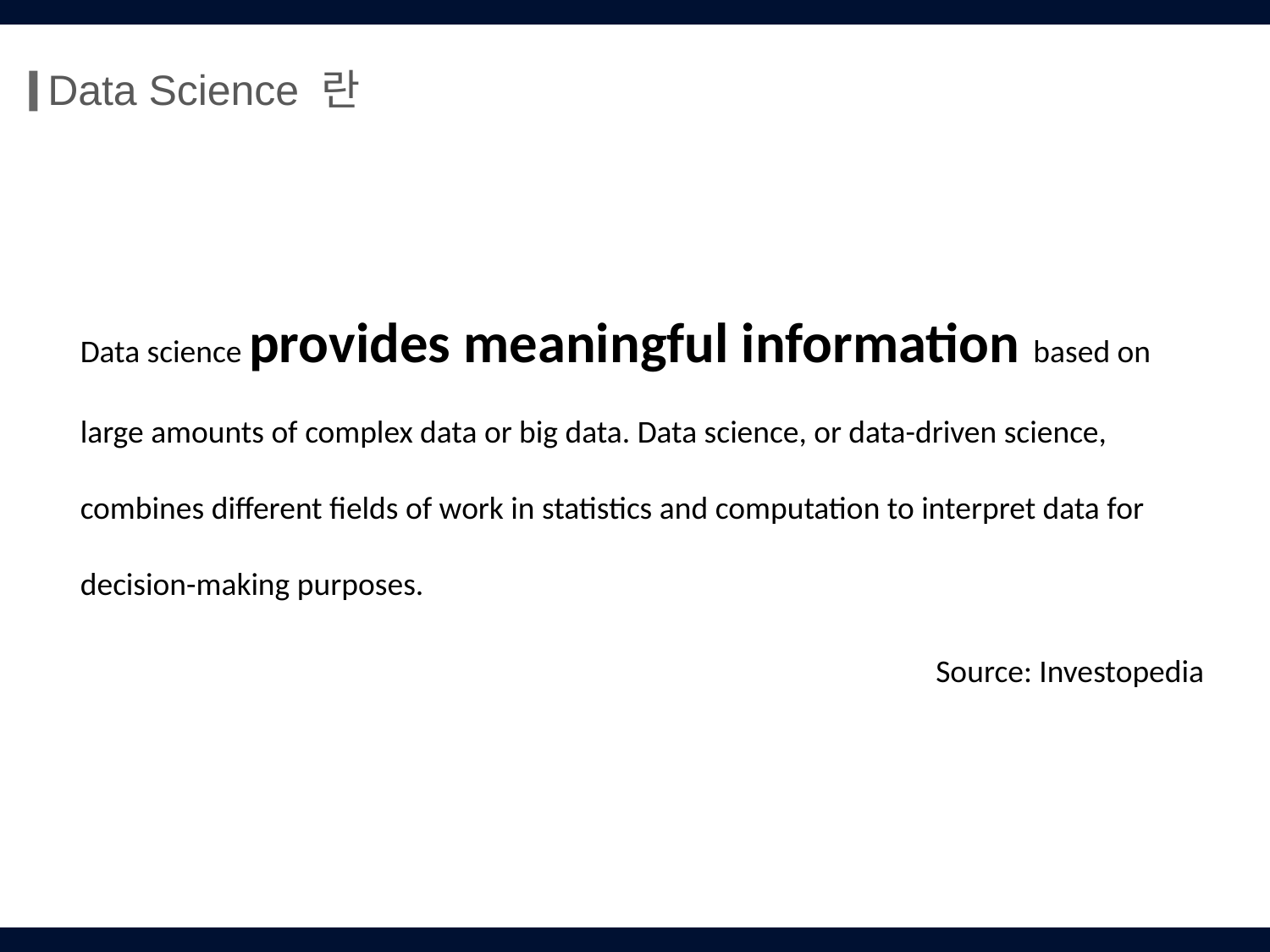

Data Science 란
Data science provides meaningful information based on large amounts of complex data or big data. Data science, or data-driven science, combines different fields of work in statistics and computation to interpret data for decision-making purposes.
Source: Investopedia